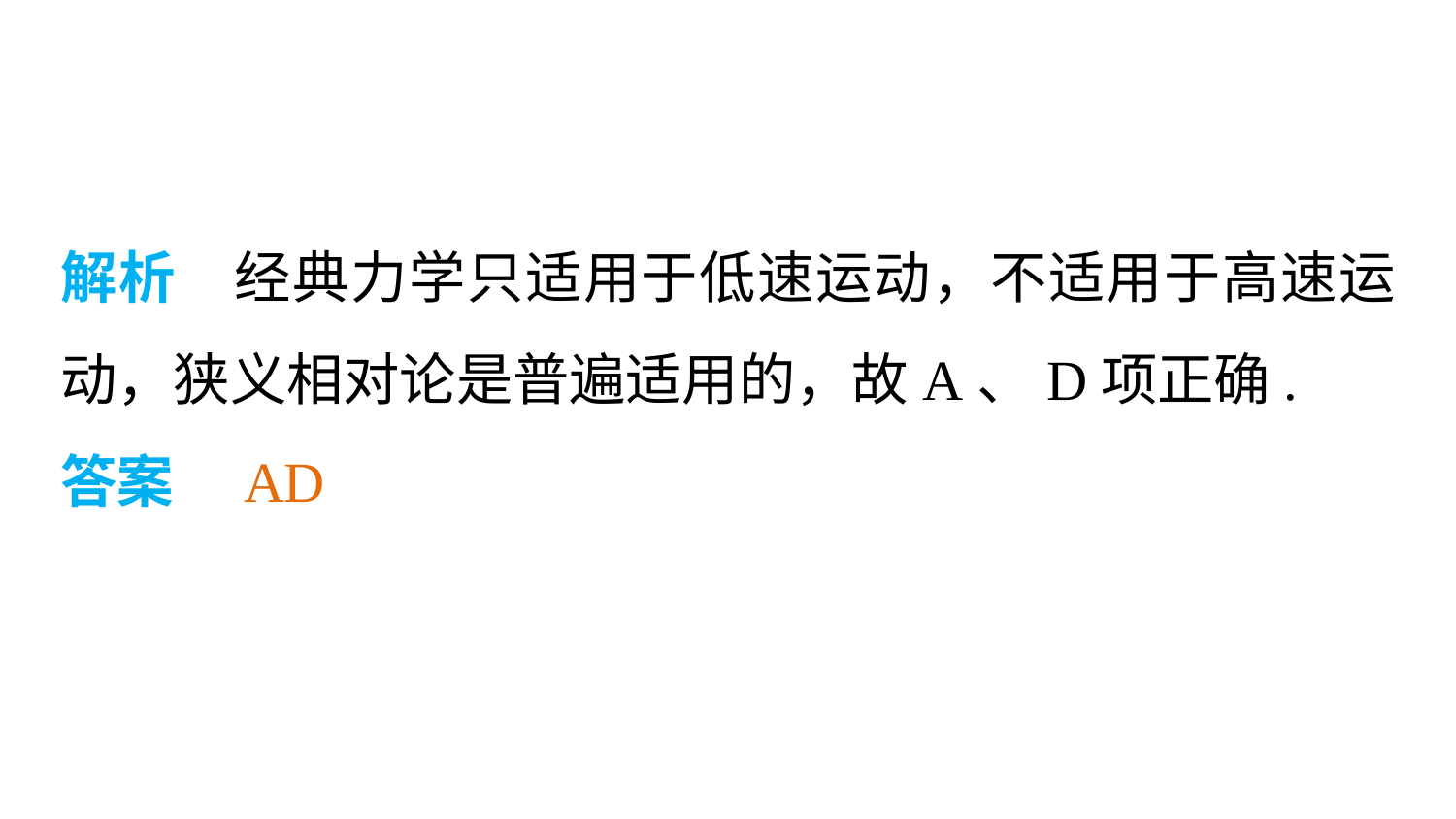

解析　经典力学只适用于低速运动，不适用于高速运动，狭义相对论是普遍适用的，故A、D项正确.
答案　AD